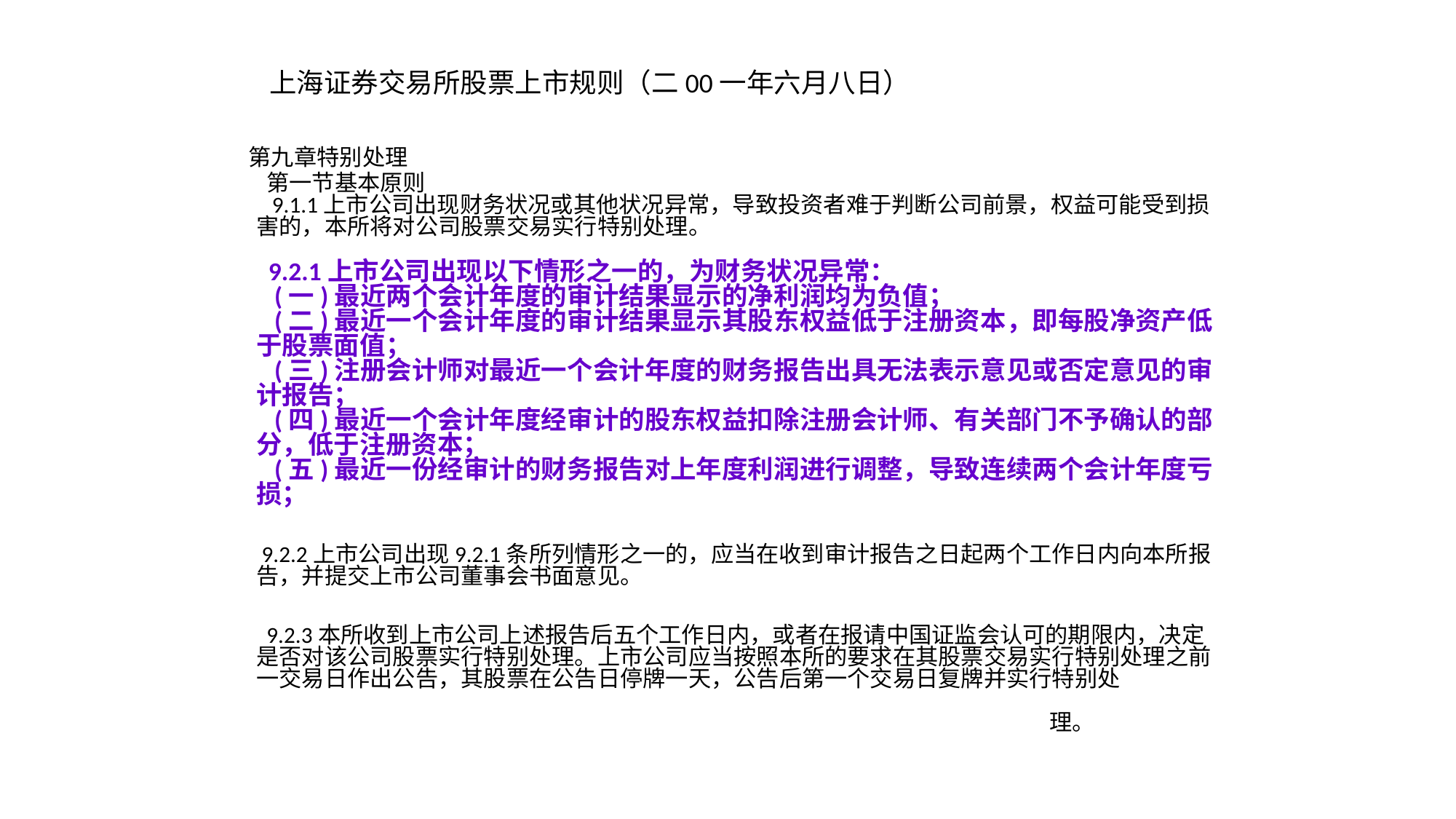

# 上海证券交易所股票上市规则（二00一年六月八日）
 第九章特别处理
  第一节基本原则
  9.1.1上市公司出现财务状况或其他状况异常，导致投资者难于判断公司前景，权益可能受到损害的，本所将对公司股票交易实行特别处理。
 9.2.1上市公司出现以下情形之一的，为财务状况异常：
  (一)最近两个会计年度的审计结果显示的净利润均为负值；
  (二)最近一个会计年度的审计结果显示其股东权益低于注册资本，即每股净资产低于股票面值；
  (三)注册会计师对最近一个会计年度的财务报告出具无法表示意见或否定意见的审计报告；
  (四)最近一个会计年度经审计的股东权益扣除注册会计师、有关部门不予确认的部分，低于注册资本；
  (五)最近一份经审计的财务报告对上年度利润进行调整，导致连续两个会计年度亏损；
	 9.2.2上市公司出现9.2.1条所列情形之一的，应当在收到审计报告之日起两个工作日内向本所报告，并提交上市公司董事会书面意见。
	  9.2.3本所收到上市公司上述报告后五个工作日内，或者在报请中国证监会认可的期限内，决定是否对该公司股票实行特别处理。上市公司应当按照本所的要求在其股票交易实行特别处理之前一交易日作出公告，其股票在公告日停牌一天，公告后第一个交易日复牌并实行特别处                                                                                                                                                                                                                                                                                                                                                                                理。